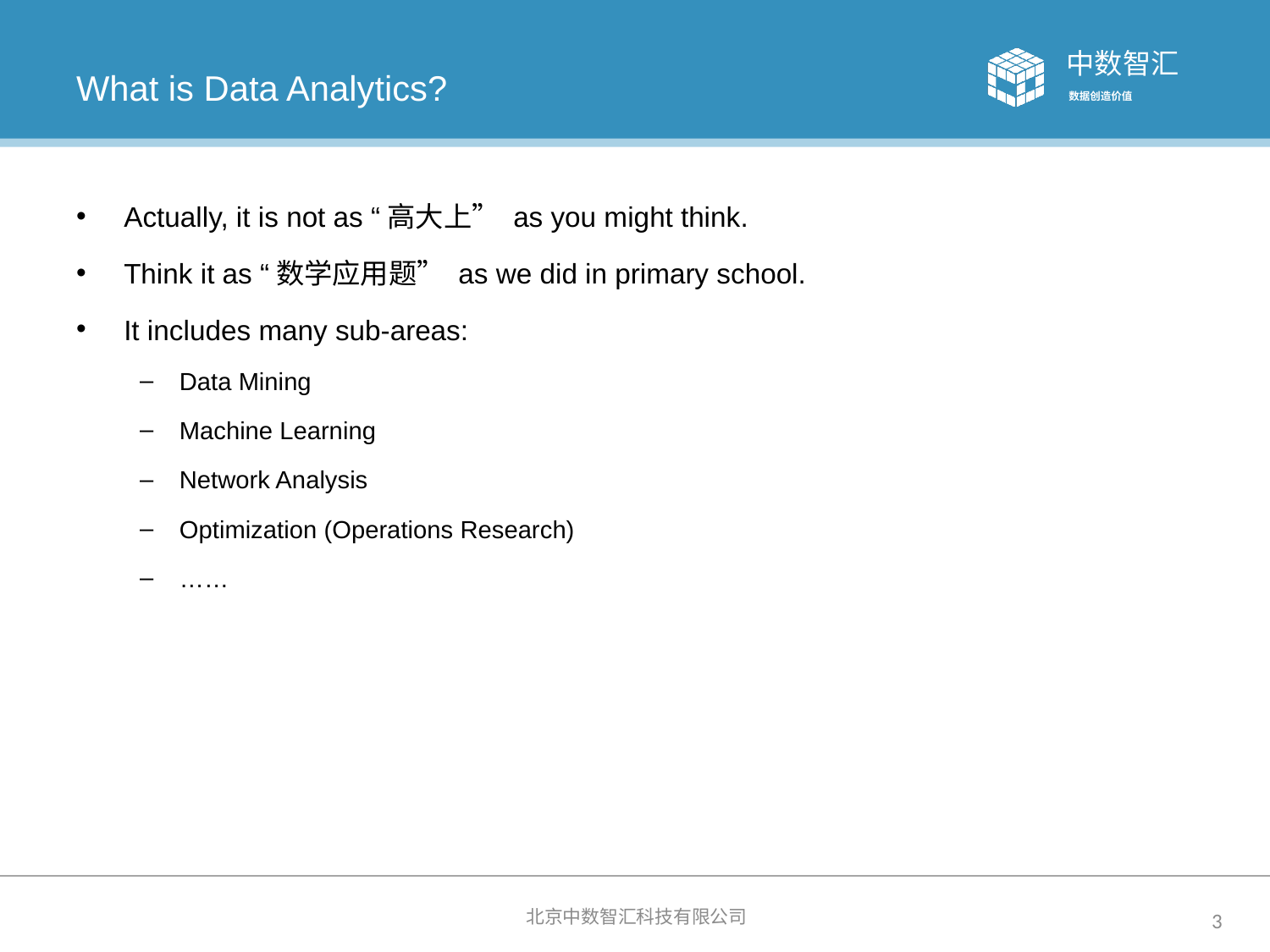

# What is Data Analytics?
Actually, it is not as “高大上” as you might think.
Think it as “数学应用题” as we did in primary school.
It includes many sub-areas:
Data Mining
Machine Learning
Network Analysis
Optimization (Operations Research)
……
3